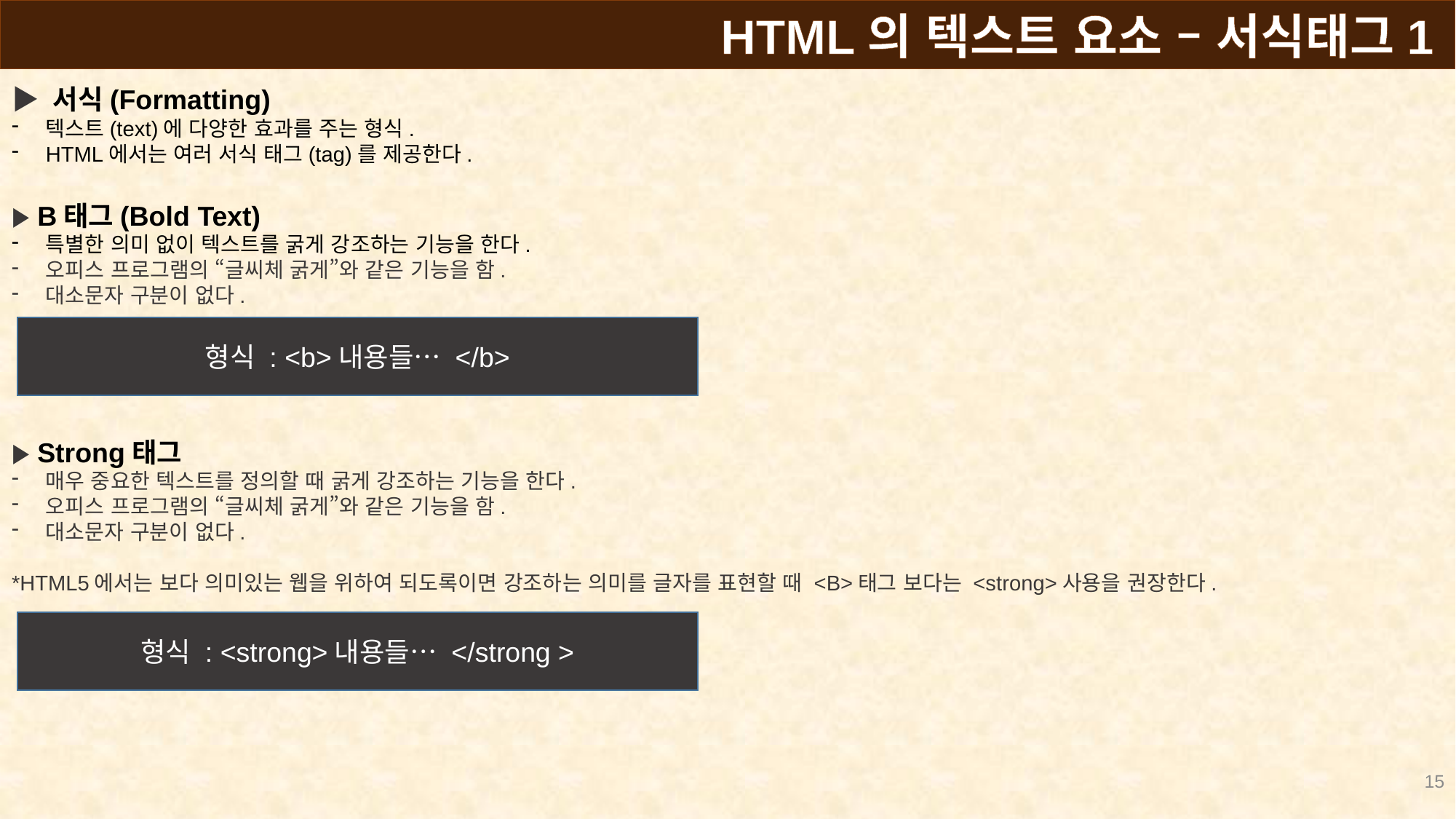

HTML의 텍스트 요소 – 서식태그1
▶ 서식(Formatting)
텍스트(text)에 다양한 효과를 주는 형식.
HTML에서는 여러 서식 태그(tag)를 제공한다.

▶ B태그(Bold Text)
특별한 의미 없이 텍스트를 굵게 강조하는 기능을 한다.
오피스 프로그램의 “글씨체 굵게”와 같은 기능을 함.
대소문자 구분이 없다.

▶ Strong태그
매우 중요한 텍스트를 정의할 때 굵게 강조하는 기능을 한다.
오피스 프로그램의 “글씨체 굵게”와 같은 기능을 함.
대소문자 구분이 없다.

*HTML5에서는 보다 의미있는 웹을 위하여 되도록이면 강조하는 의미를 글자를 표현할 때 <B>태그 보다는 <strong>사용을 권장한다.
형식 : <b>내용들… </b>
형식 : <strong>내용들… </strong >
15